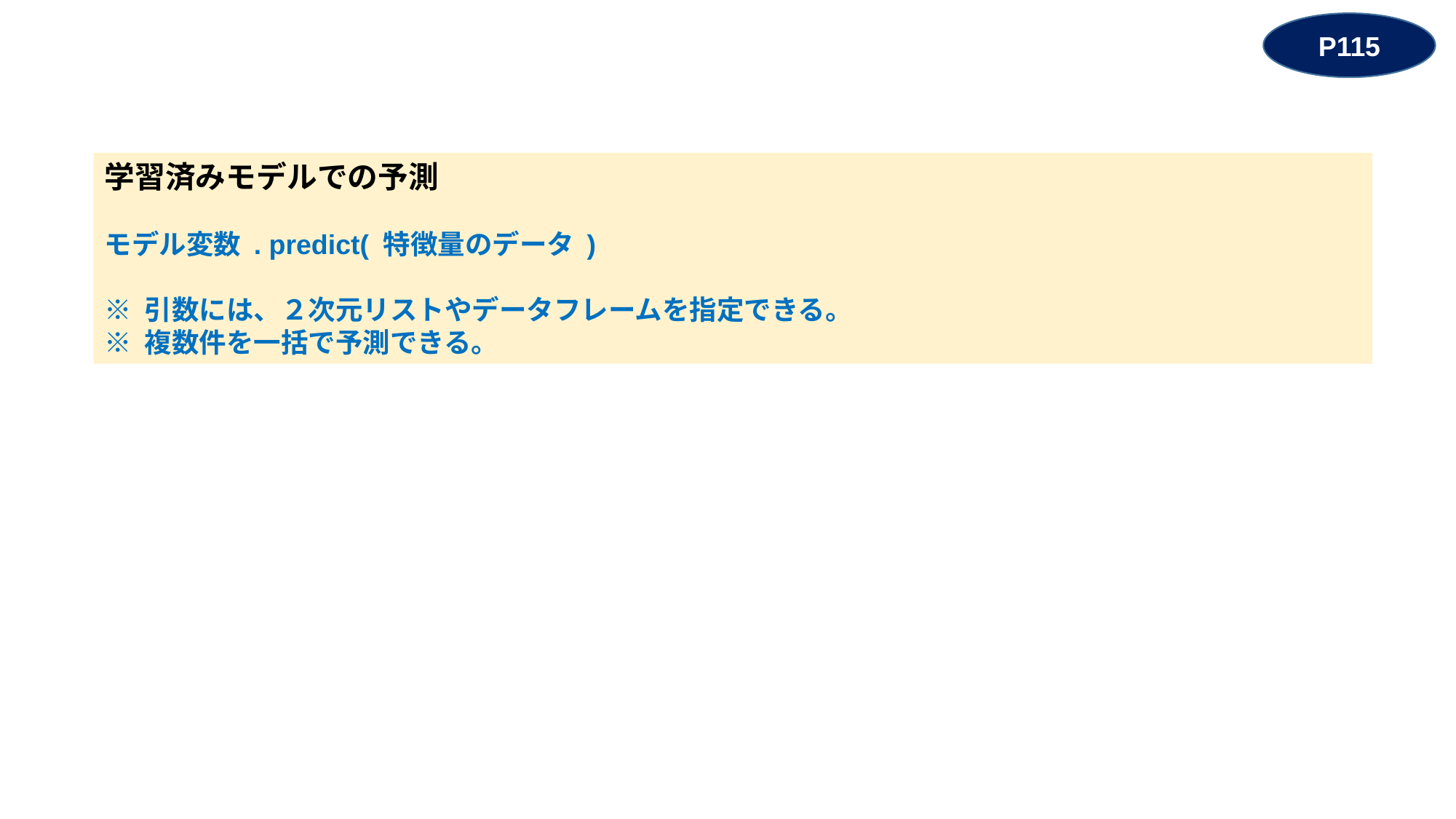

P115
学習済みモデルでの予測

モデル変数 . predict( 特徴量のデータ )

※ 引数には、２次元リストやデータフレームを指定できる。
※ 複数件を一括で予測できる。